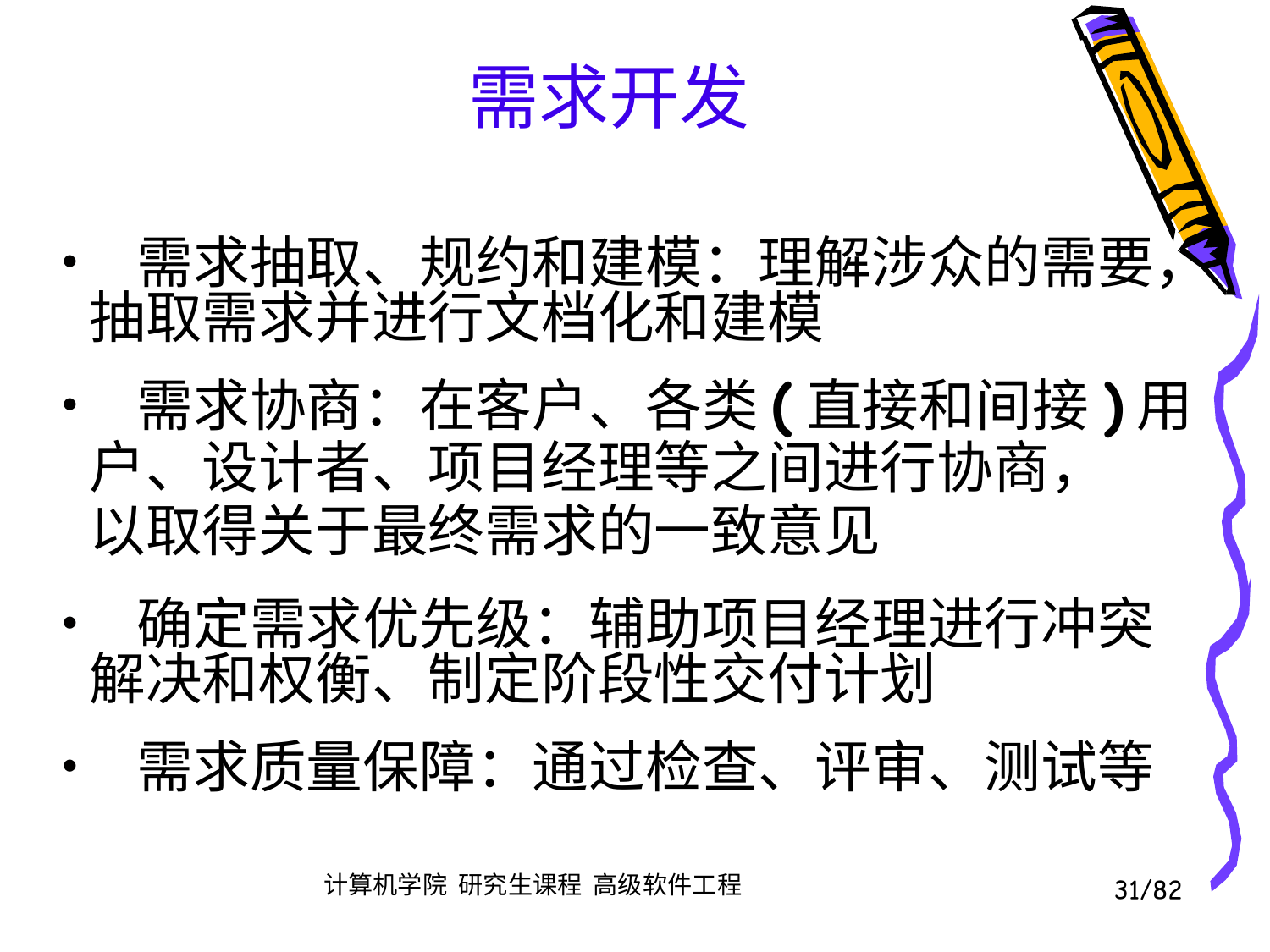

需求开发

•  需求抽取、规约和建模：理解涉众的需要，
	抽取需求并进行文档化和建模
•  需求协商：在客户、各类(直接和间接)用
	户、设计者、项目经理等之间进行协商，
	以取得关于最终需求的一致意见
•  确定需求优先级：辅助项目经理进行冲突
	解决和权衡、制定阶段性交付计划
•  需求质量保障：通过检查、评审、测试等

31/82
计算机学院  研究生课程  高级软件工程